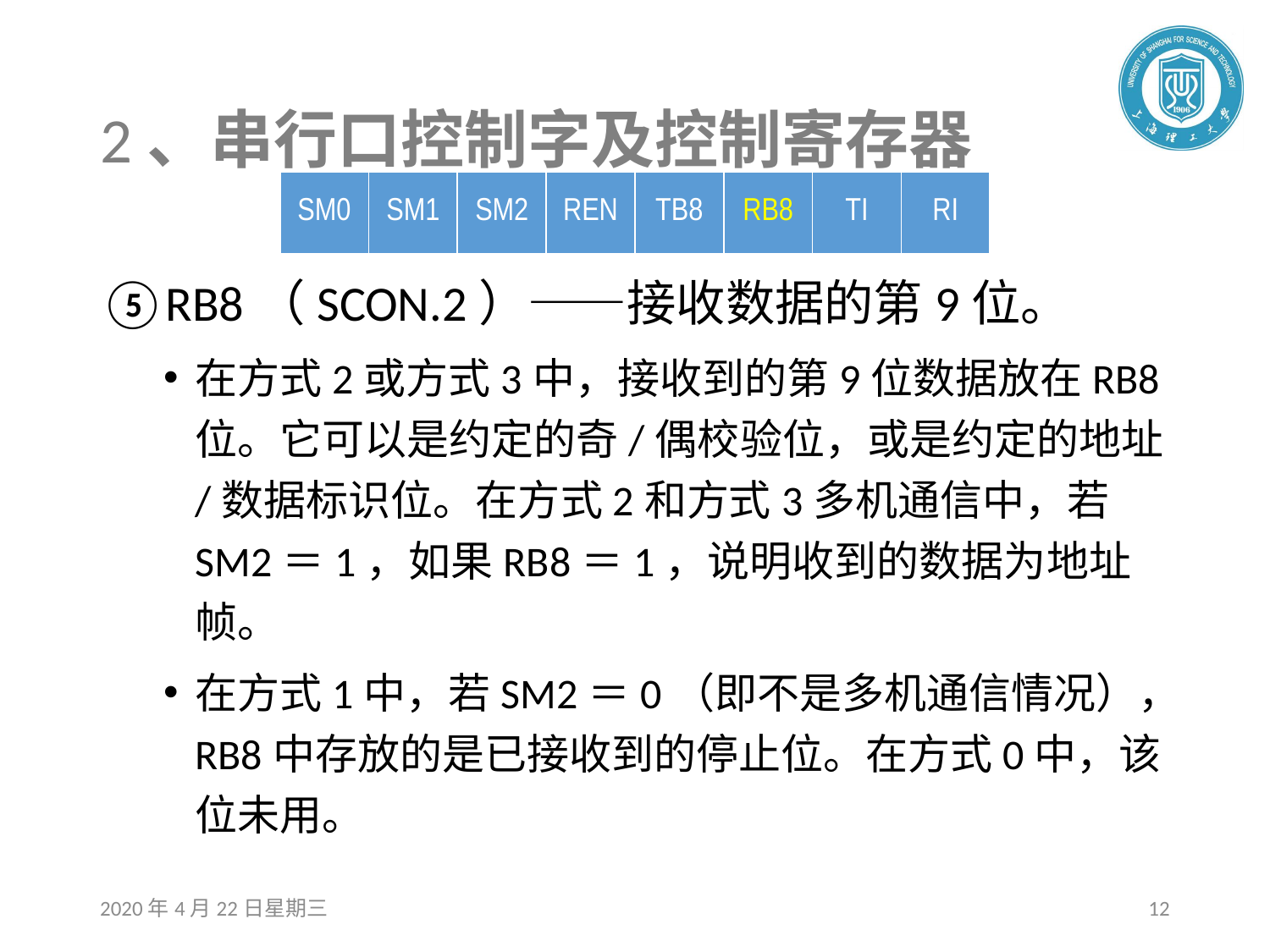

# 2、串行口控制字及控制寄存器
| SM0 | SM1 | SM2 | REN | TB8 | RB8 | TI | RI |
| --- | --- | --- | --- | --- | --- | --- | --- |
⑤RB8（SCON.2）——接收数据的第9位。
在方式2或方式3中，接收到的第9位数据放在RB8位。它可以是约定的奇/偶校验位，或是约定的地址/数据标识位。在方式2和方式3多机通信中，若SM2＝1，如果RB8＝1，说明收到的数据为地址帧。
在方式1中，若SM2＝0（即不是多机通信情况），RB8中存放的是已接收到的停止位。在方式0中，该位未用。
2020年4月22日星期三
12